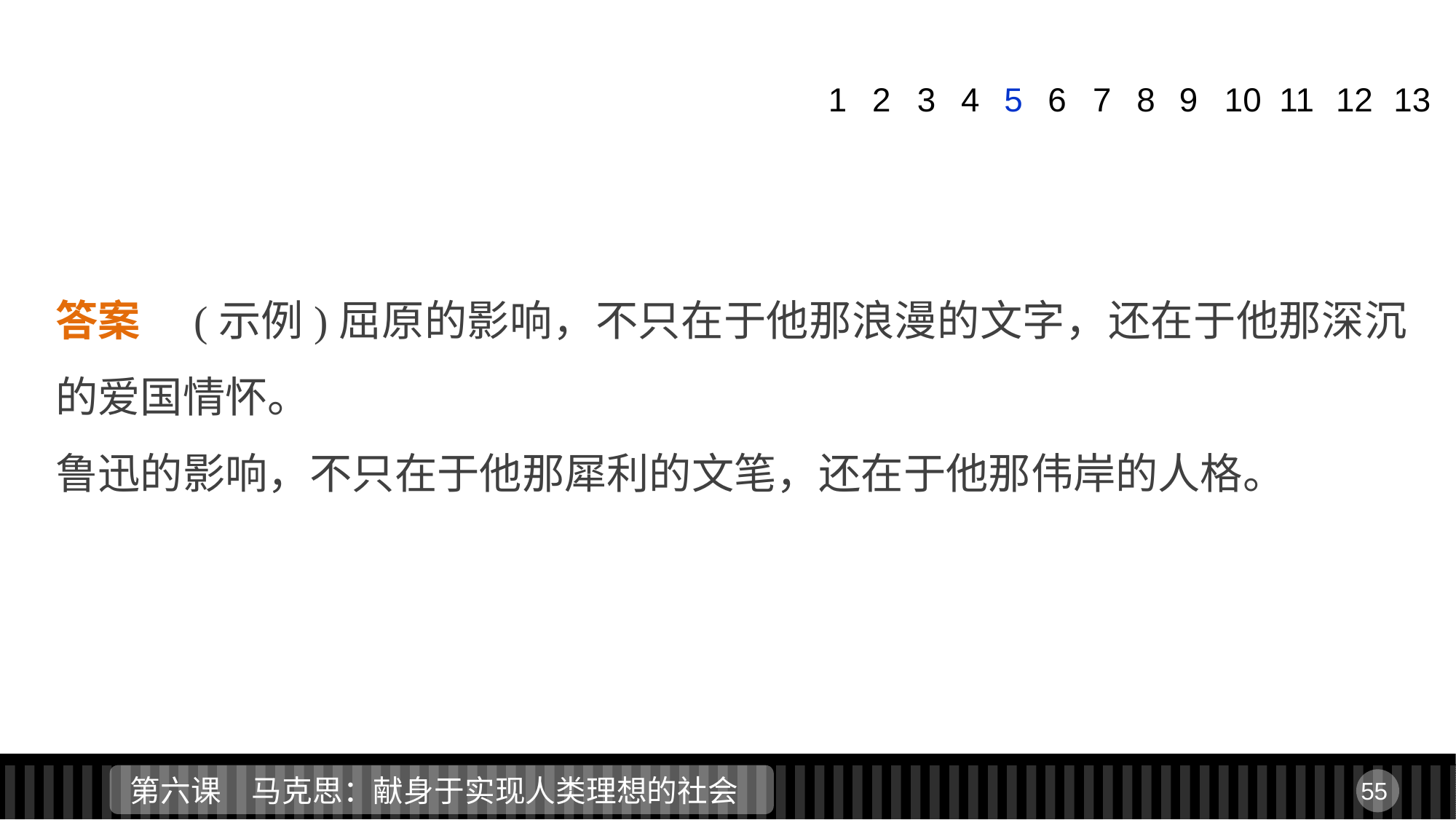

1
2
3
4
5
6
7
8
9
11
12
13
10
答案　(示例)屈原的影响，不只在于他那浪漫的文字，还在于他那深沉的爱国情怀。
鲁迅的影响，不只在于他那犀利的文笔，还在于他那伟岸的人格。